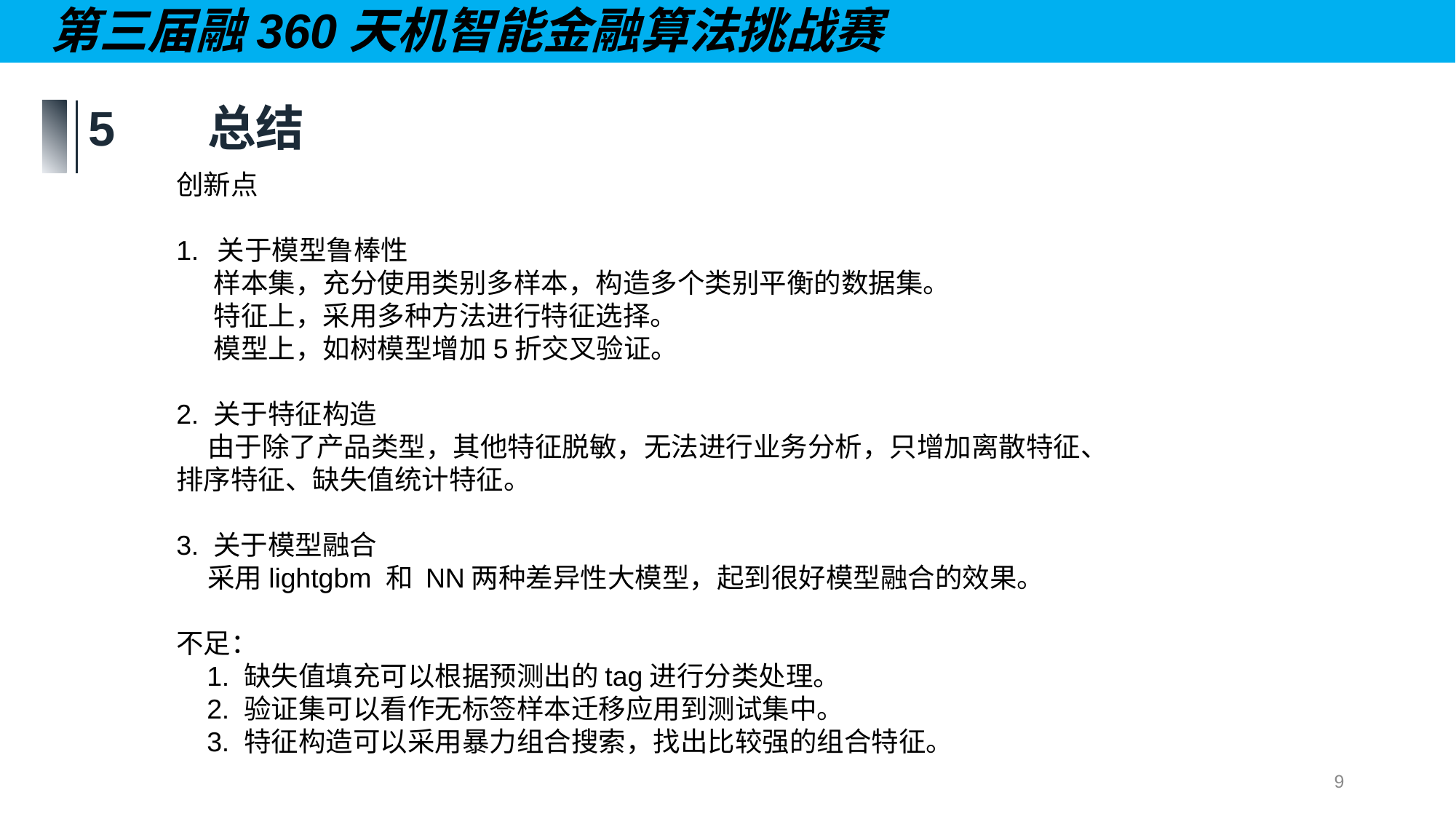

第三届融360天机智能金融算法挑战赛
5      总结

创新点

关于模型鲁棒性
     样本集，充分使用类别多样本，构造多个类别平衡的数据集。
     特征上，采用多种方法进行特征选择。
     模型上，如树模型增加5折交叉验证。

2. 关于特征构造
    由于除了产品类型，其他特征脱敏，无法进行业务分析，只增加离散特征、排序特征、缺失值统计特征。

3. 关于模型融合
    采用lightgbm 和 NN两种差异性大模型，起到很好模型融合的效果。

不足：
    1. 缺失值填充可以根据预测出的tag进行分类处理。
    2. 验证集可以看作无标签样本迁移应用到测试集中。
    3. 特征构造可以采用暴力组合搜索，找出比较强的组合特征。

9